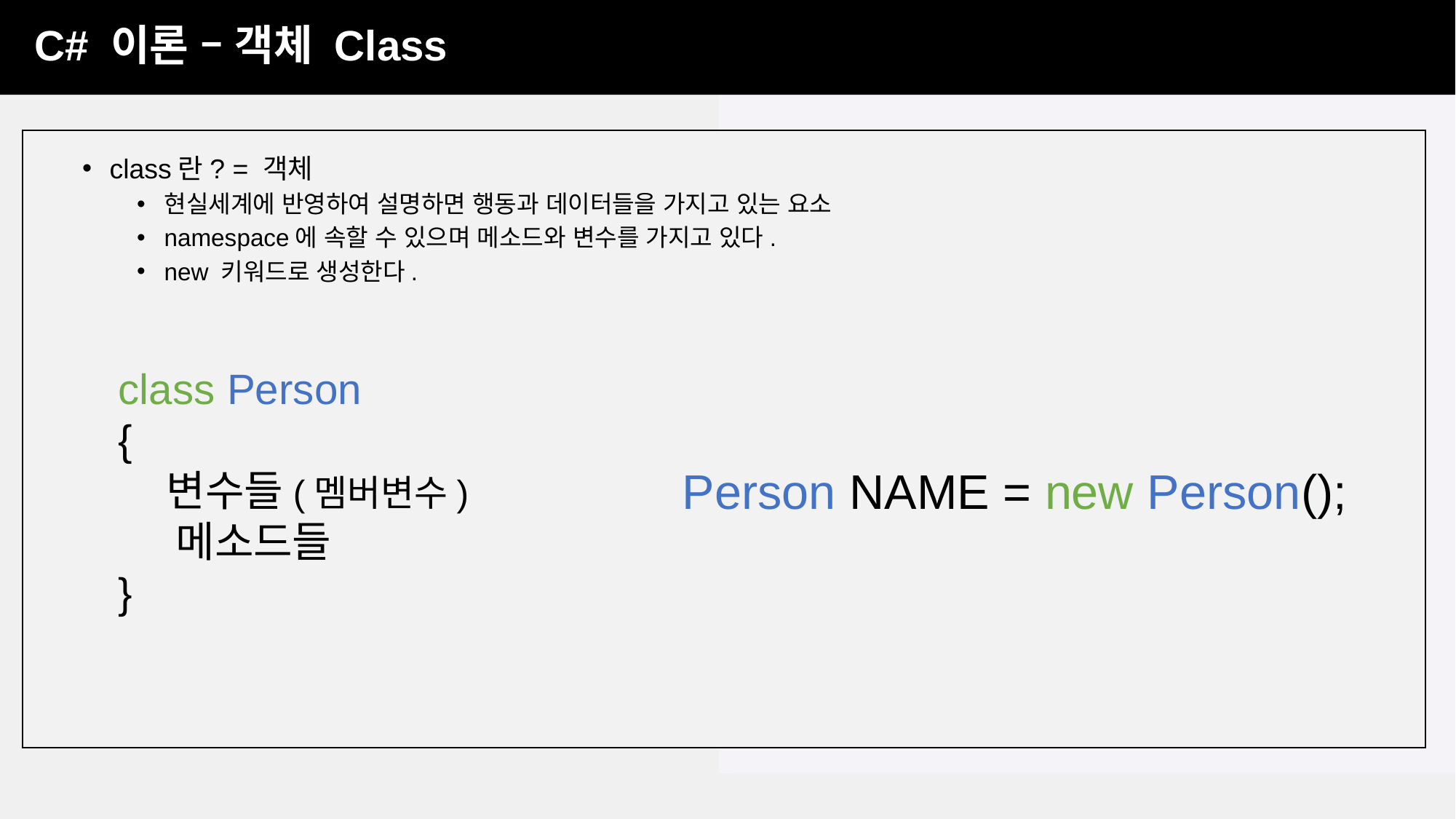

C# 이론 – 객체 Class
class란? = 객체
현실세계에 반영하여 설명하면 행동과 데이터들을 가지고 있는 요소
namespace에 속할 수 있으며 메소드와 변수를 가지고 있다.
new 키워드로 생성한다.

class Person
{
    변수들(멤버변수)
    메소드들
}
Person NAME = new Person();